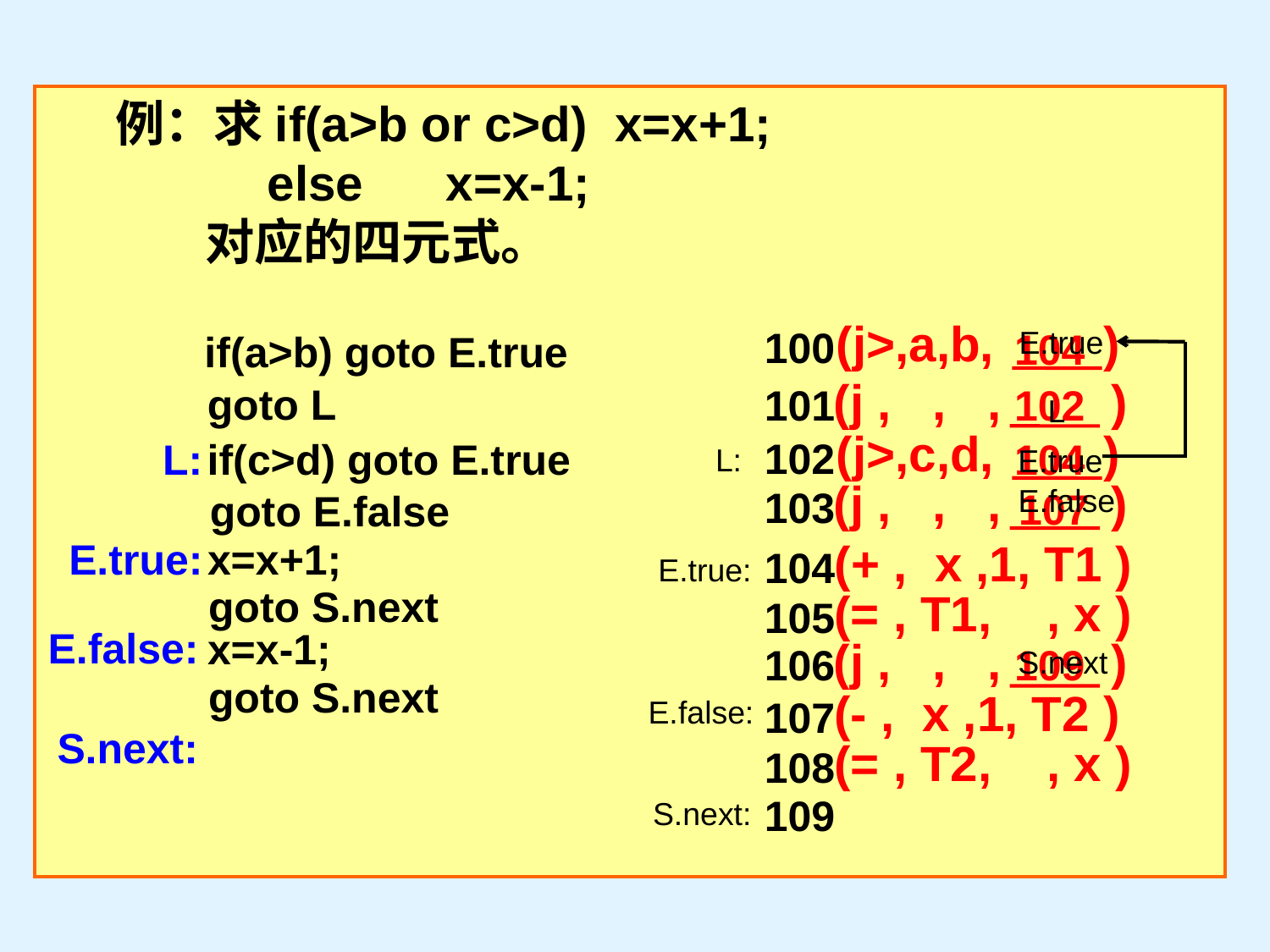

例：求if(a>b or c>d)  x=x+1;
                else      x=x-1;
             对应的四元式。

(j>,a,b,        )

100
104
E.true
if(a>b) goto E.true
(j ,   ,   ,        )

101
goto L
102
L
(j>,c,d,        )

102
L:
if(c>d) goto E.true
104
L:
E.true
(j ,   ,   ,        )

103
E.false
107
goto E.false
E.true:
x=x+1;
(+ ,  x ,1, T1 )
104
E.true:
goto S.next
(= , T1,    , x )
105
E.false:
x=x-1;
(j ,   ,   ,        )

106
109
S.next
goto S.next
(- ,  x ,1, T2 )
107
E.false:
S.next:
(= , T2,    , x )
108
109
S.next: